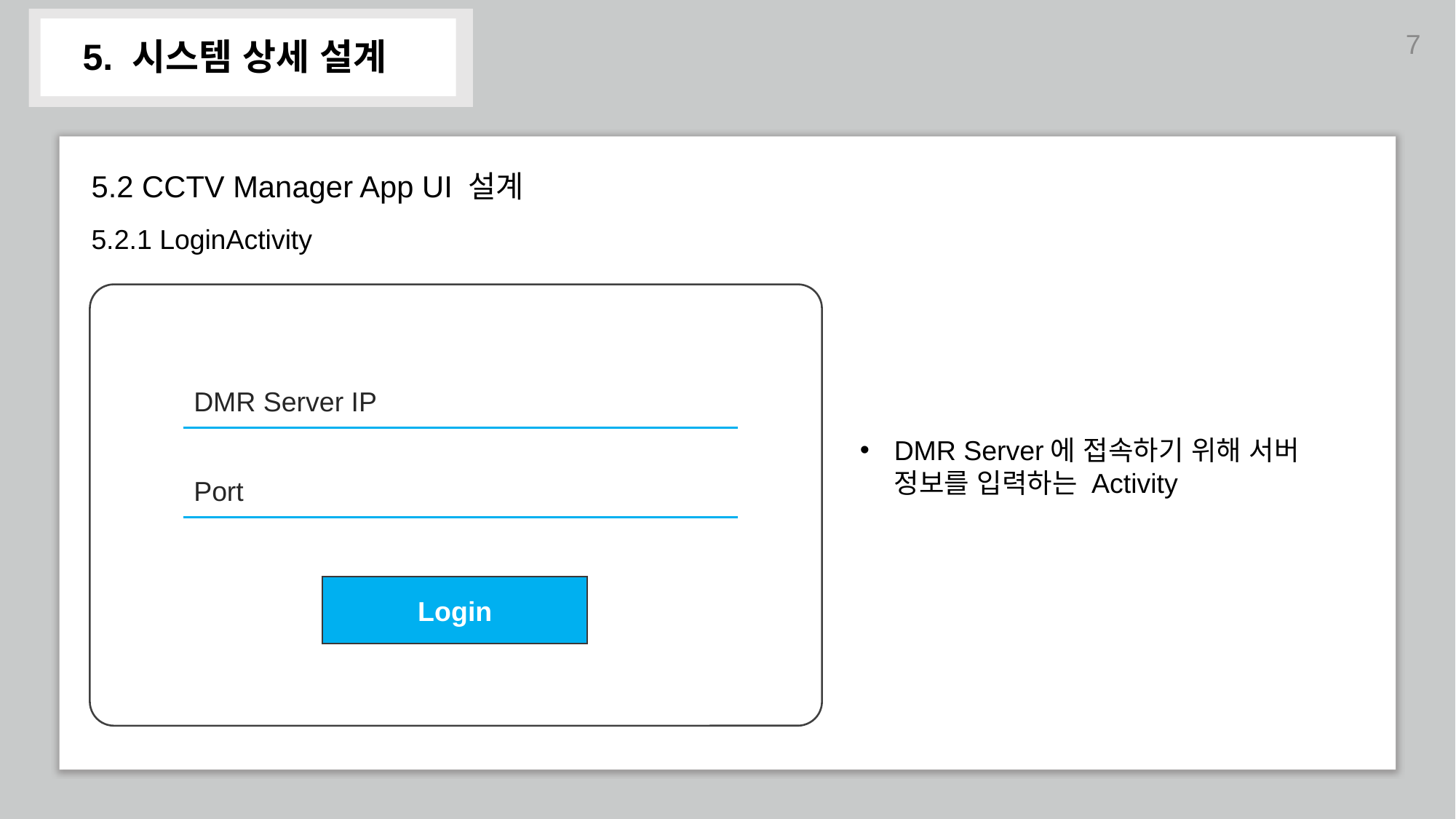

5. 시스템 상세 설계

ㅠ
7

5.2 CCTV Manager App UI 설계
5.2.1 LoginActivity

DMR Server IP
DMR Server에 접속하기 위해 서버 정보를 입력하는 Activity
Port
Login